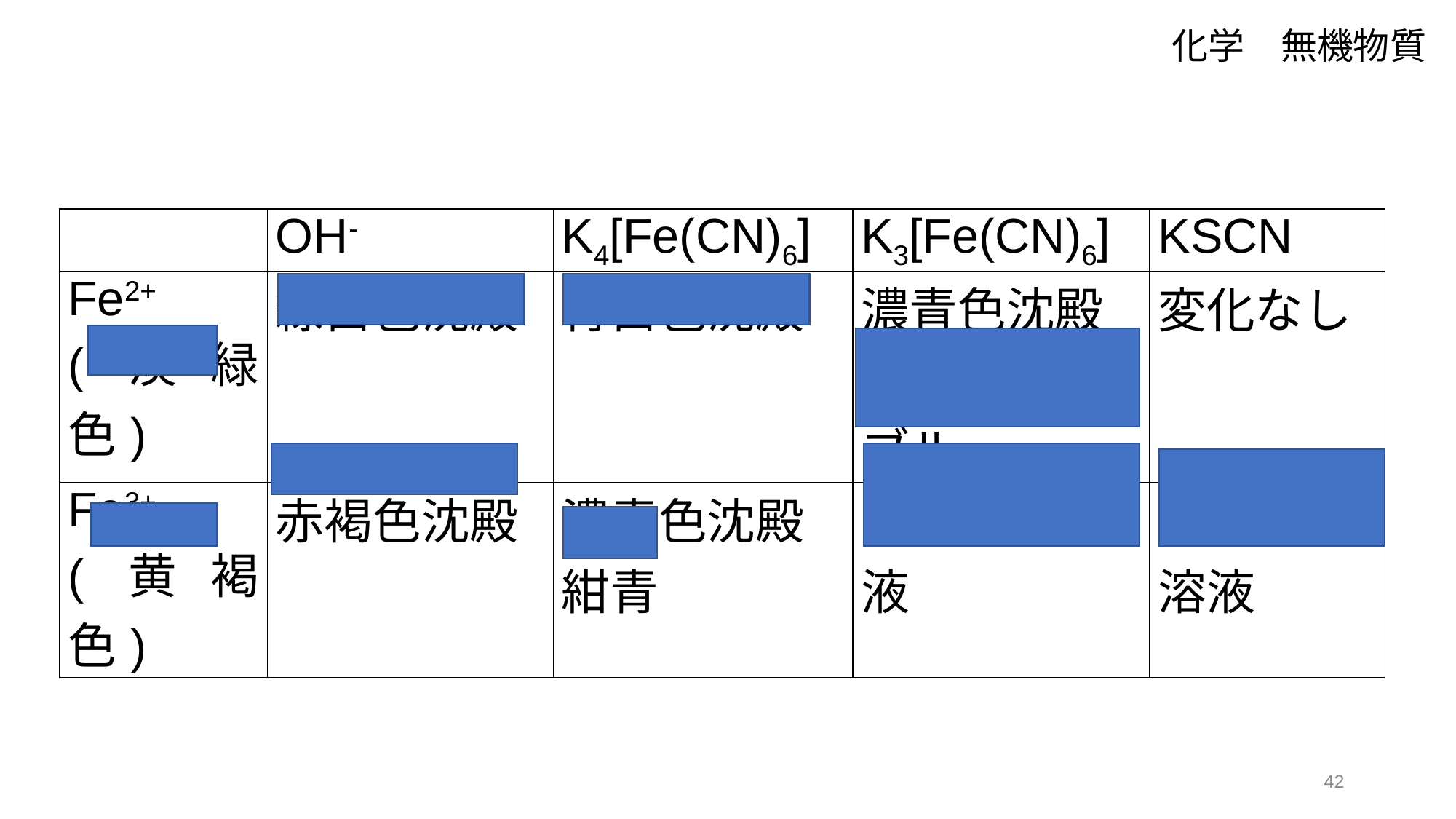

化学　無機物質
|  | OH- | K4[Fe(CN)6] | K3[Fe(CN)6] | KSCN |
| --- | --- | --- | --- | --- |
| Fe2+ (淡緑色) | 緑白色沈殿 | 青白色沈殿 | 濃青色沈殿 ターンブルブルー | 変化なし |
| Fe3+ (黄褐色) | 赤褐色沈殿 | 濃青色沈殿 紺青 | 暗褐色水溶液 | 血赤色水溶液 |

42